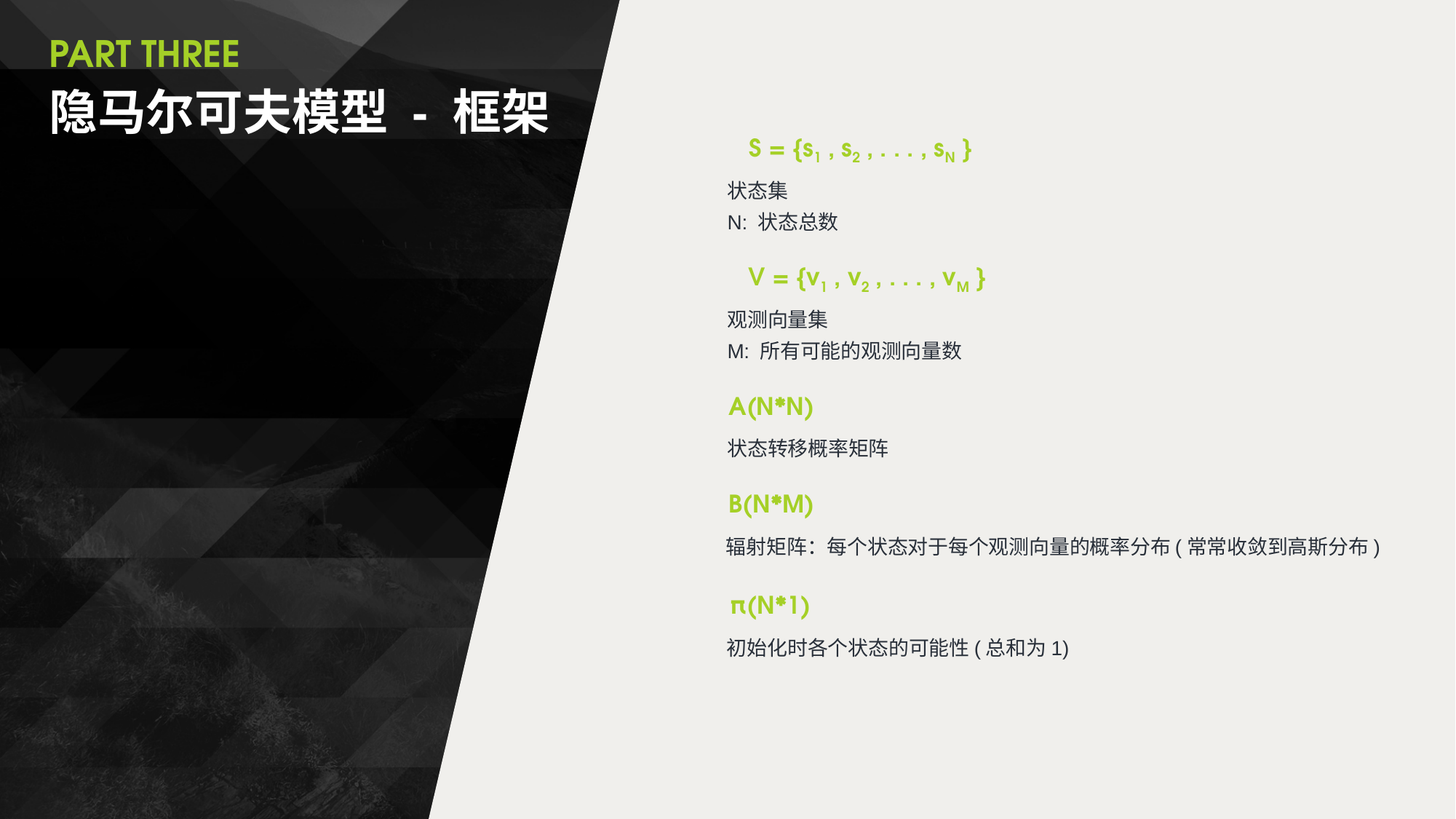

PART THREE
隐马尔可夫模型 - 框架
S = {s1 , s2 , . . . , sN }
状态集
N: 状态总数
V = {v1 , v2 , . . . , vM }
观测向量集
M: 所有可能的观测向量数
A(N*N)
状态转移概率矩阵
B(N*M)
辐射矩阵：每个状态对于每个观测向量的概率分布(常常收敛到高斯分布)
π(N*1)
初始化时各个状态的可能性(总和为1)